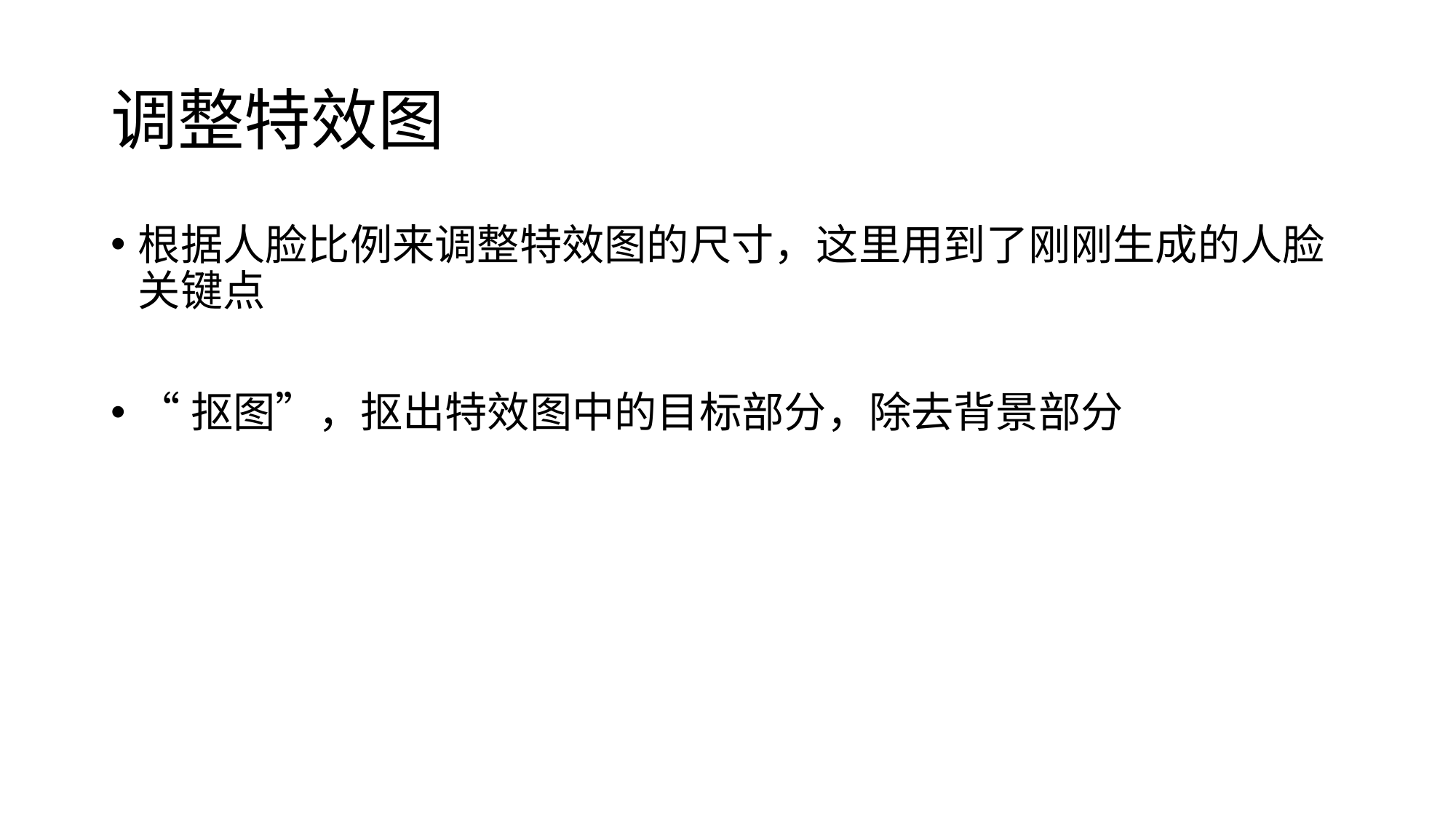

# 调整特效图
根据人脸比例来调整特效图的尺寸，这里用到了刚刚生成的人脸关键点

“抠图”，抠出特效图中的目标部分，除去背景部分